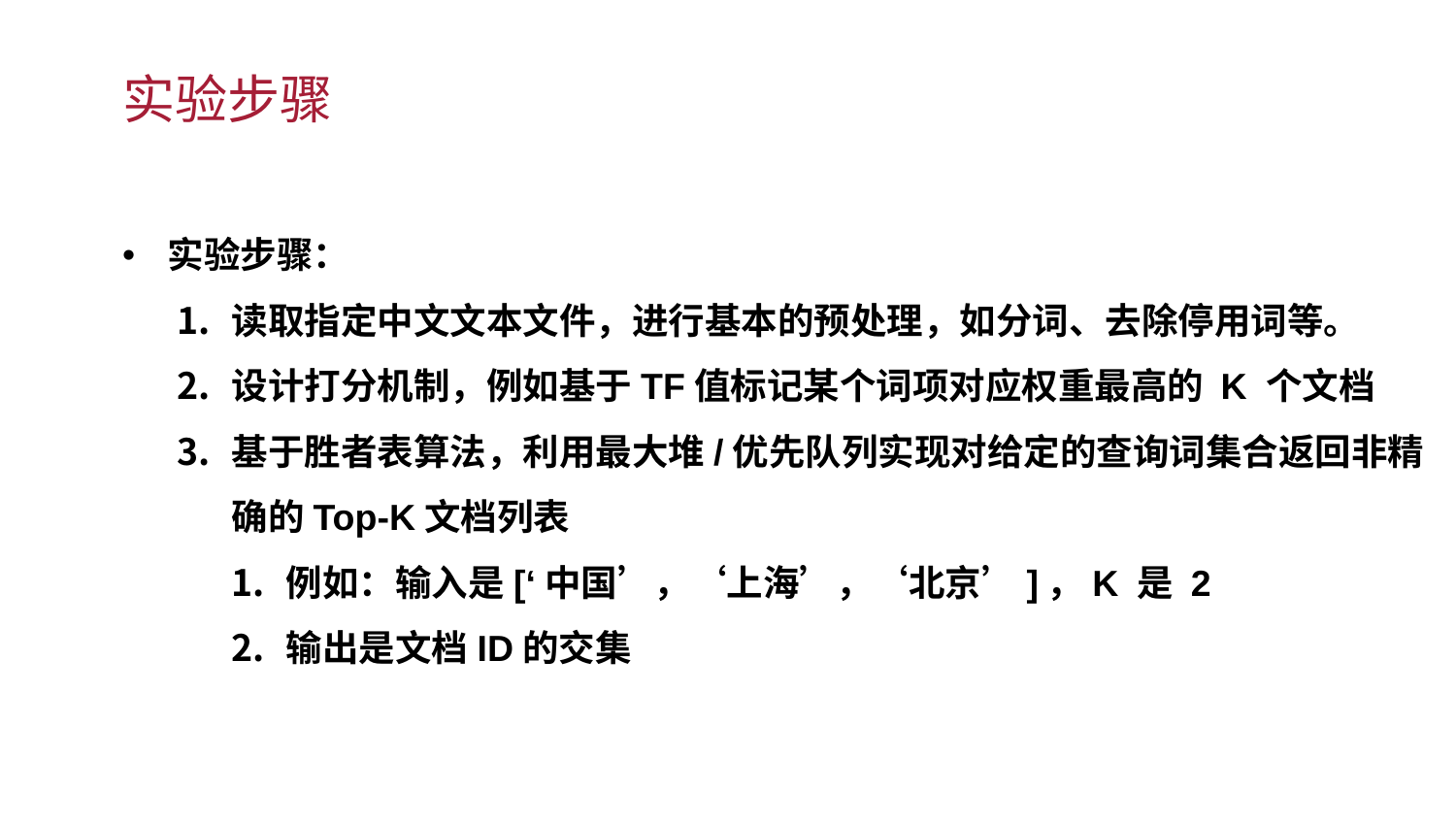

实验步骤
实验步骤：
读取指定中文文本文件，进行基本的预处理，如分词、去除停用词等。
设计打分机制，例如基于TF值标记某个词项对应权重最高的 K 个文档
基于胜者表算法，利用最大堆/优先队列实现对给定的查询词集合返回非精确的Top-K文档列表
例如：输入是[‘中国’，‘上海’，‘北京’]，K 是 2
输出是文档ID的交集